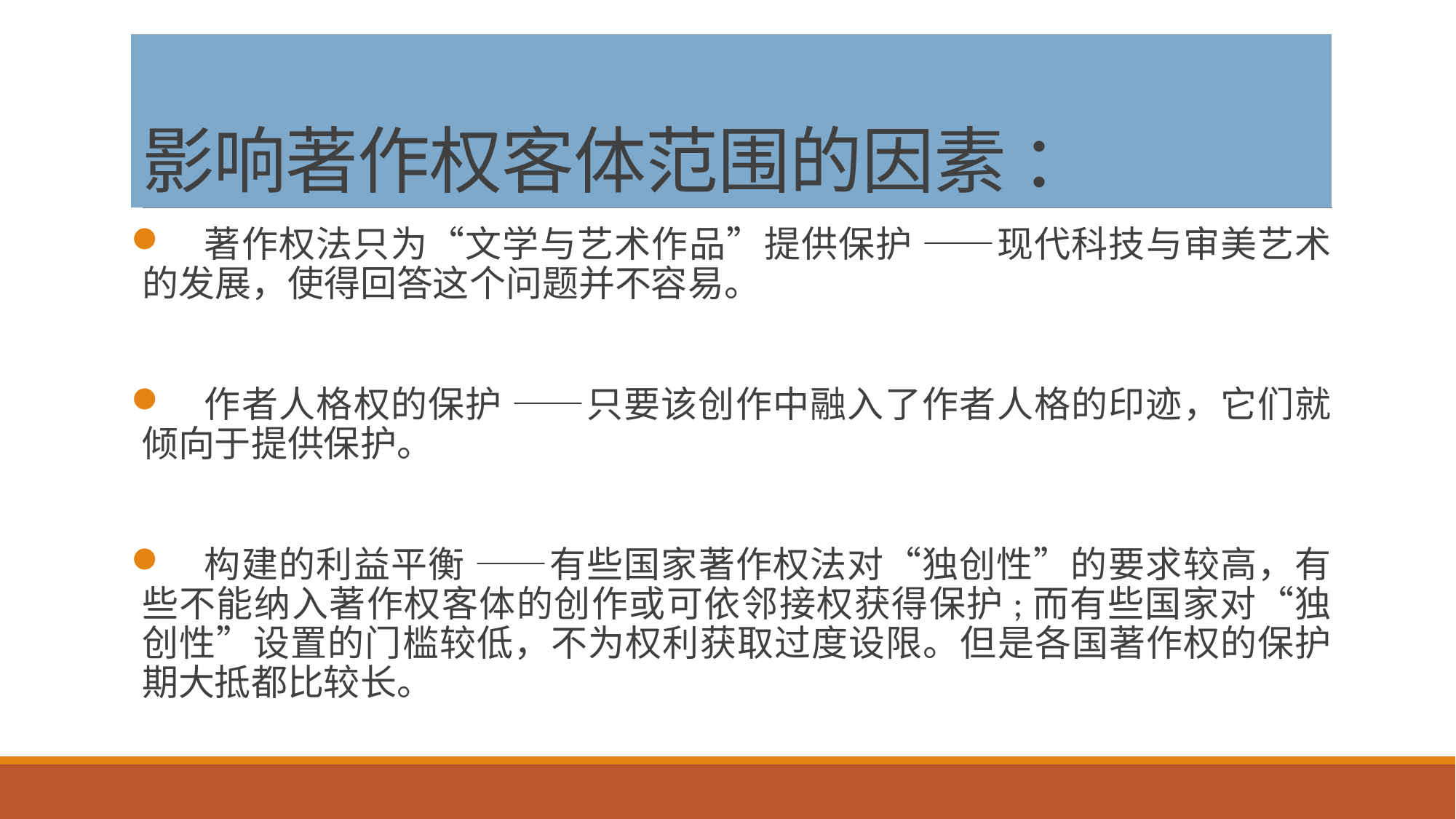

# 影响著作权客体范围的因素 ：
   著作权法只为“文学与艺术作品”提供保护 ——现代科技与审美艺术的发展，使得回答这个问题并不容易。

   作者人格权的保护 ——只要该创作中融入了作者人格的印迹，它们就倾向于提供保护。

   构建的利益平衡 ——有些国家著作权法对“独创性”的要求较高，有些不能纳入著作权客体的创作或可依邻接权获得保护;而有些国家对“独创性”设置的门槛较低，不为权利获取过度设限。但是各国著作权的保护期大抵都比较长。